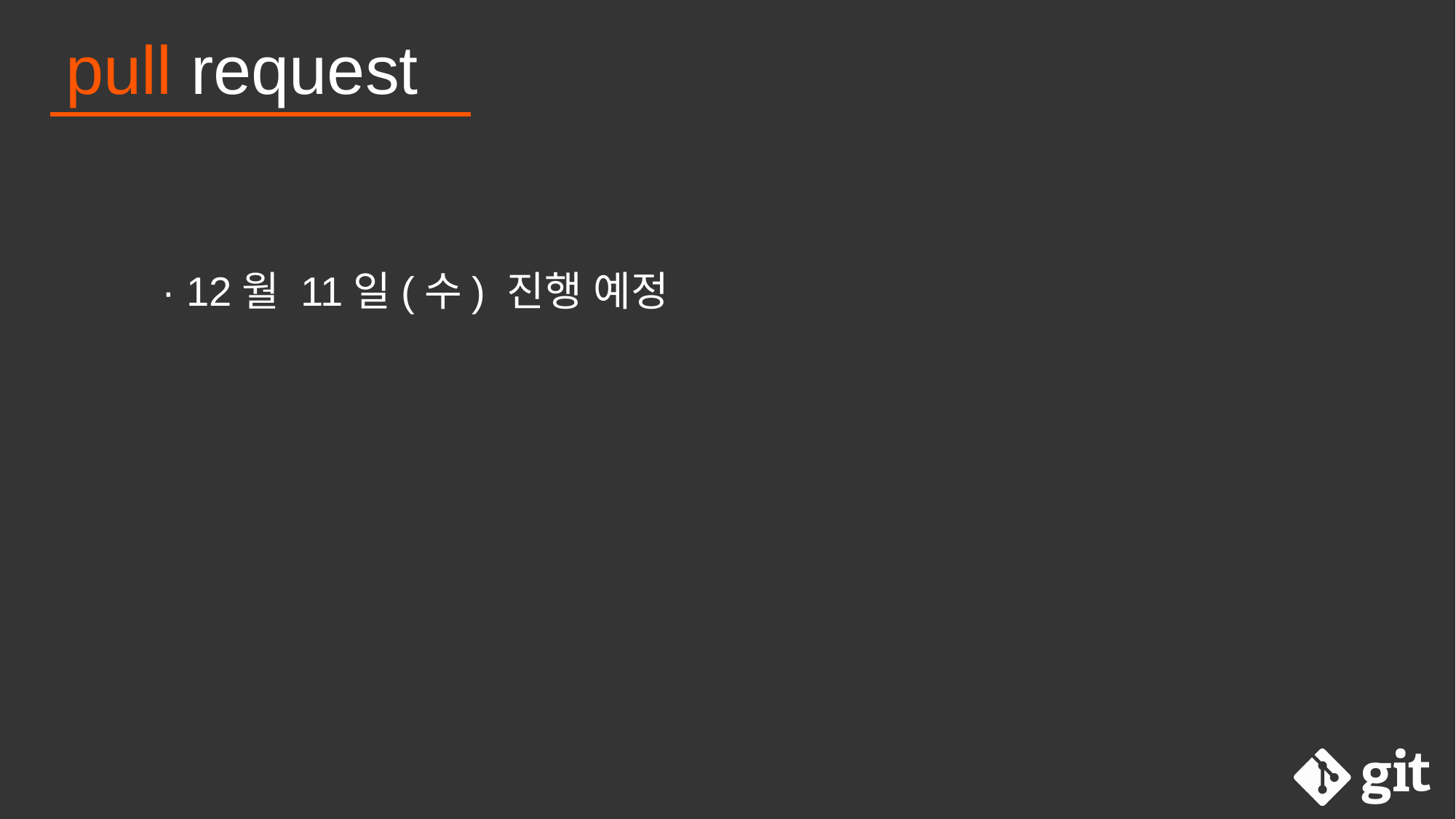

pull request
· 12월 11일(수) 진행 예정